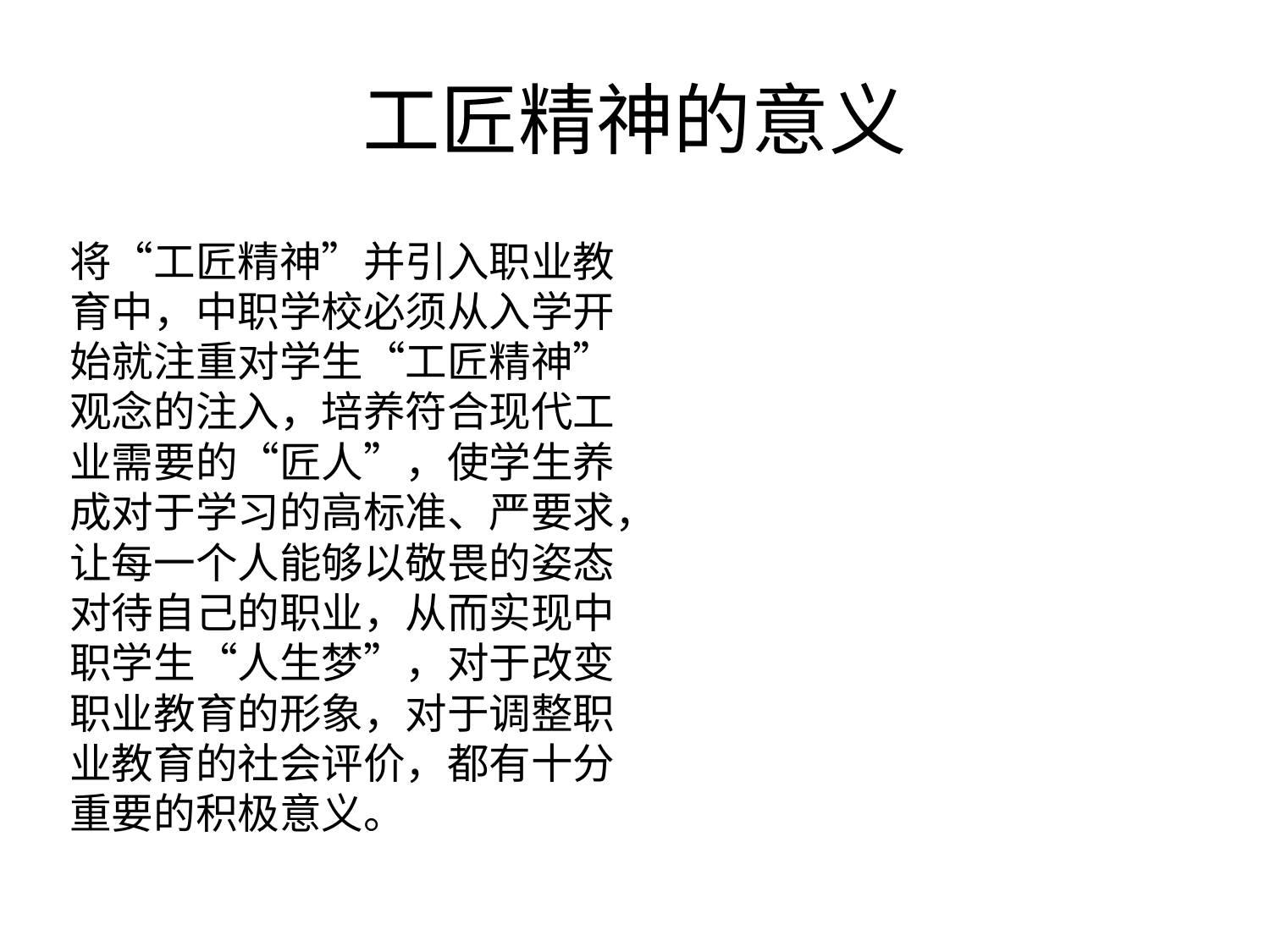

# 工匠精神的意义
将“工匠精神”并引入职业教育中，中职学校必须从入学开始就注重对学生“工匠精神”观念的注入，培养符合现代工业需要的“匠人”，使学生养成对于学习的高标准、严要求，让每一个人能够以敬畏的姿态对待自己的职业，从而实现中职学生“人生梦”，对于改变职业教育的形象，对于调整职业教育的社会评价，都有十分重要的积极意义。